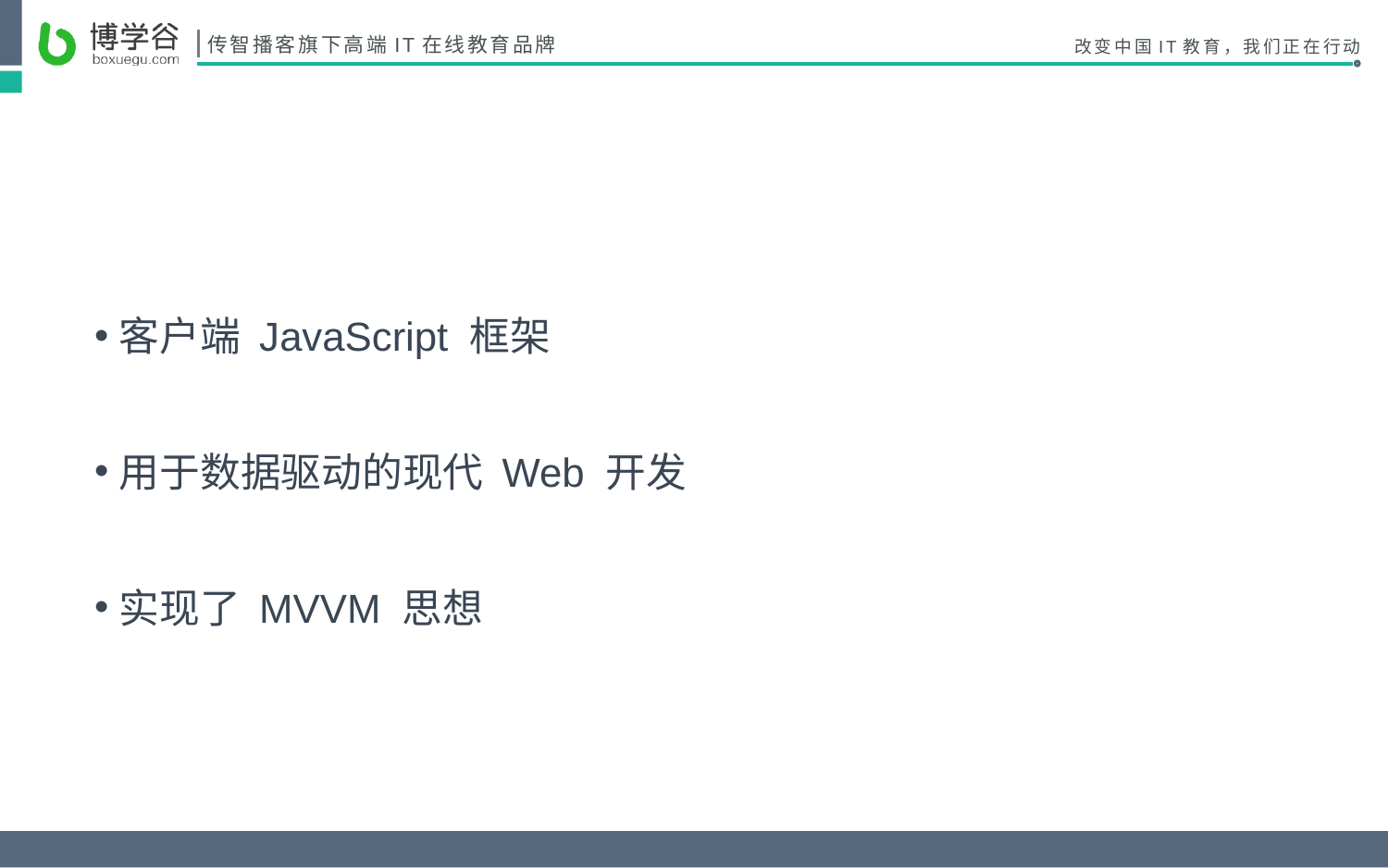

#
客户端 JavaScript 框架
用于数据驱动的现代 Web 开发
实现了 MVVM 思想